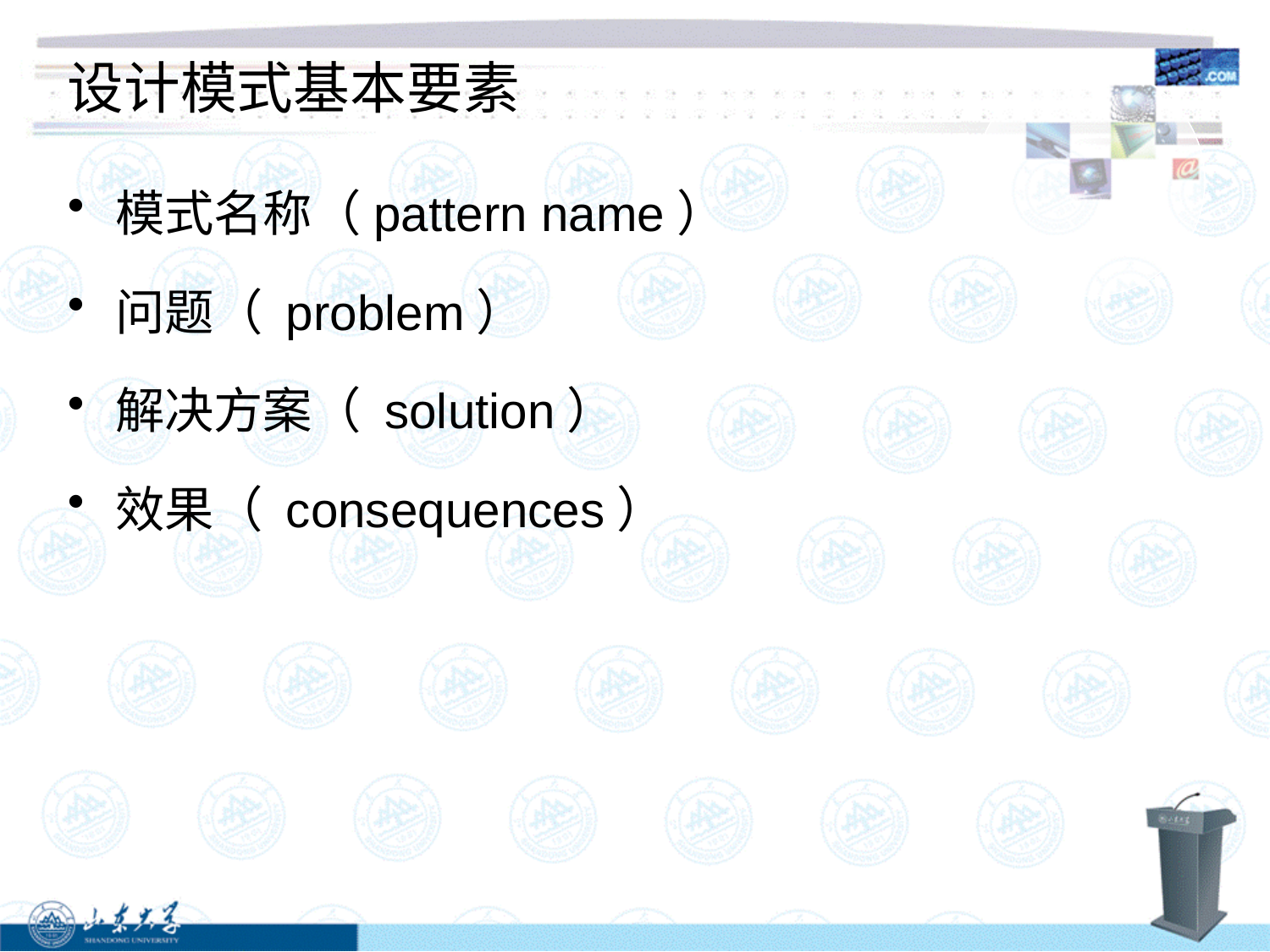

# 设计模式基本要素
模式名称（pattern name）
问题（ problem）
解决方案（ solution）
效果（ consequences）